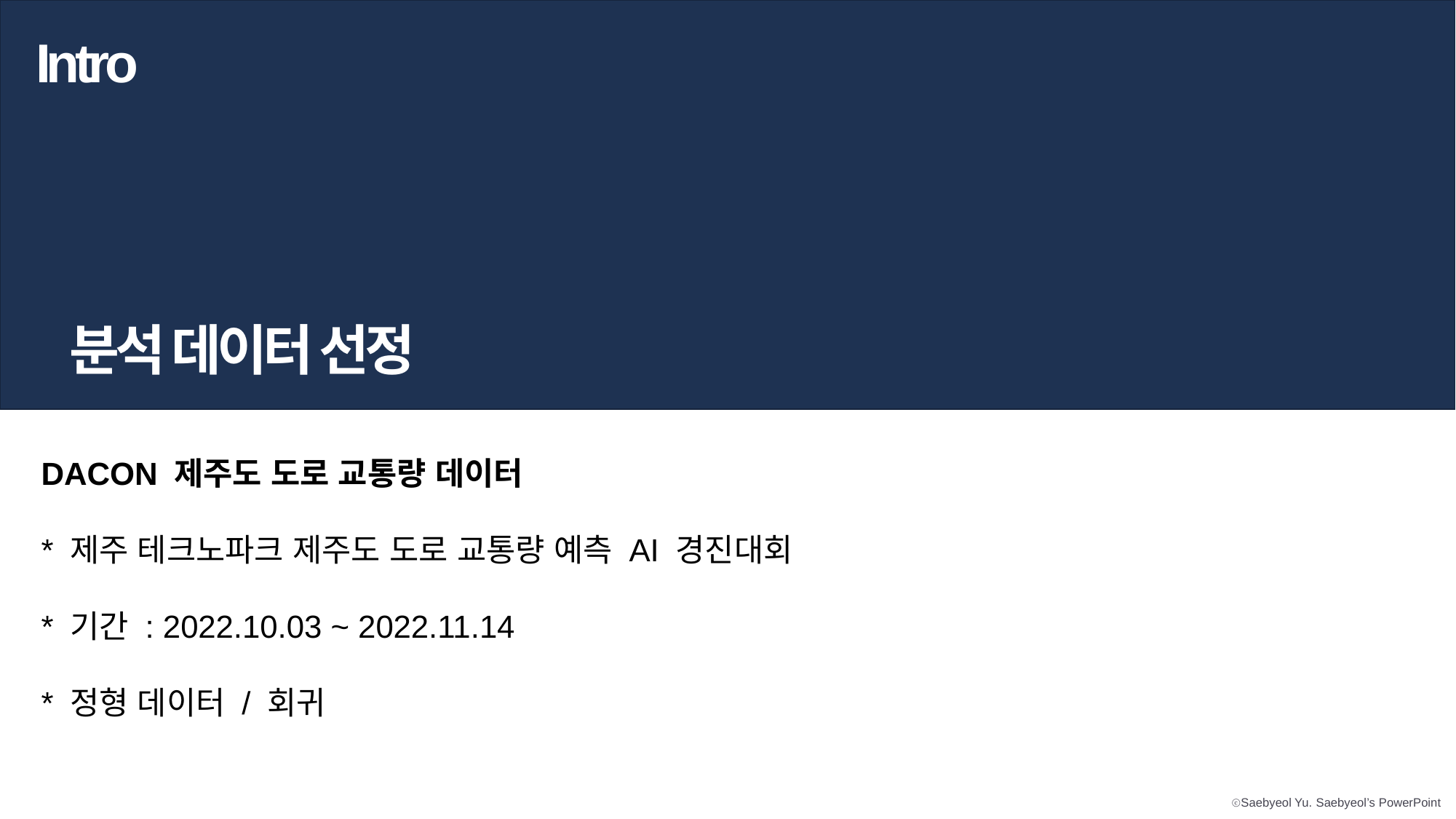

Intro
분석 데이터 선정
DACON 제주도 도로 교통량 데이터

* 제주 테크노파크 제주도 도로 교통량 예측 AI 경진대회
* 기간 : 2022.10.03 ~ 2022.11.14
* 정형 데이터 / 회귀